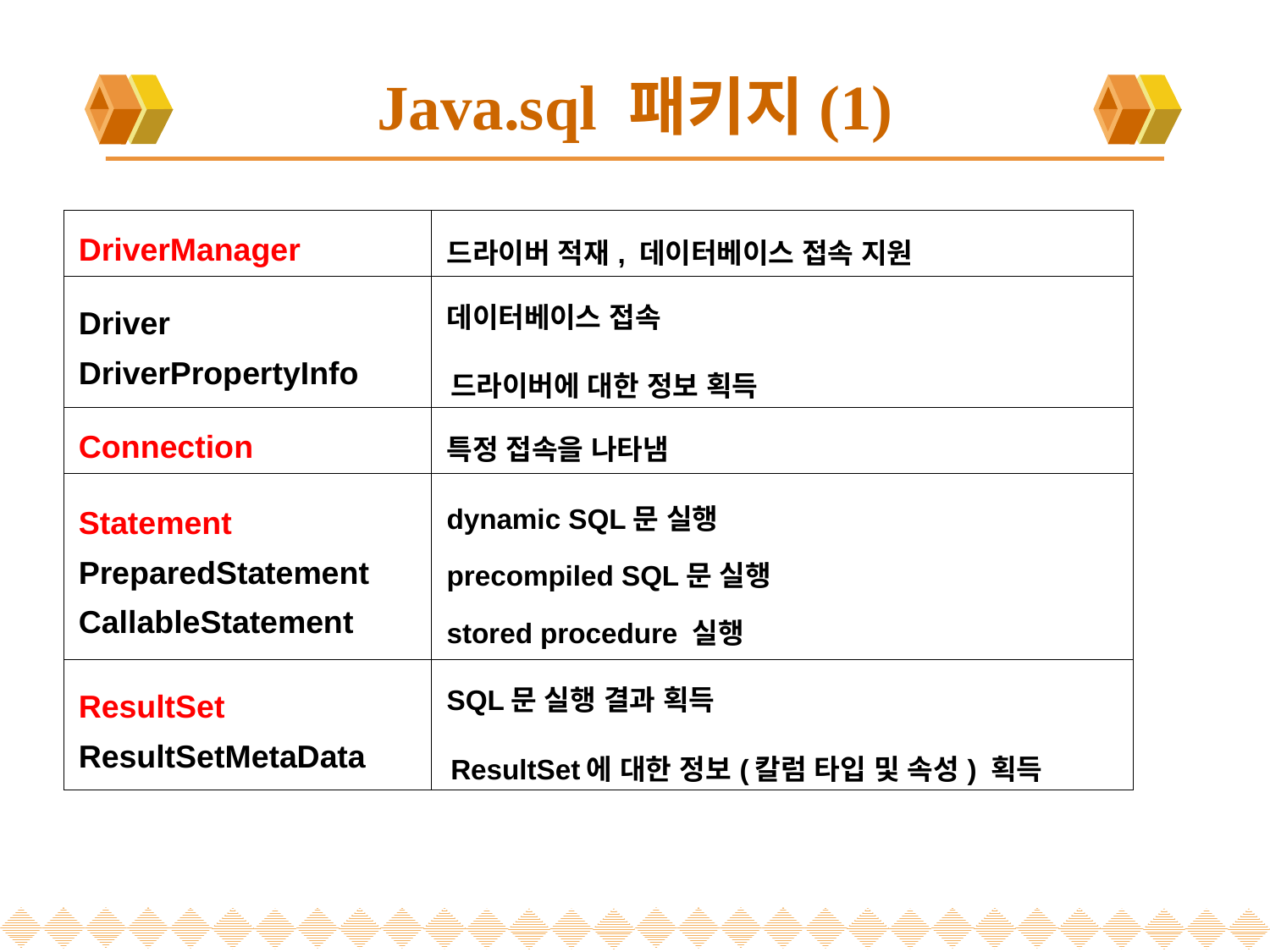

# Java.sql 패키지(1)
| DriverManager | 드라이버 적재, 데이터베이스 접속 지원 |
| --- | --- |
| Driver DriverPropertyInfo | 데이터베이스 접속 드라이버에 대한 정보 획득 |
| Connection | 특정 접속을 나타냄 |
| Statement PreparedStatement CallableStatement | dynamic SQL문 실행 precompiled SQL문 실행 stored procedure 실행 |
| ResultSet ResultSetMetaData | SQL문 실행 결과 획득 ResultSet에 대한 정보(칼럼 타입 및 속성) 획득 |